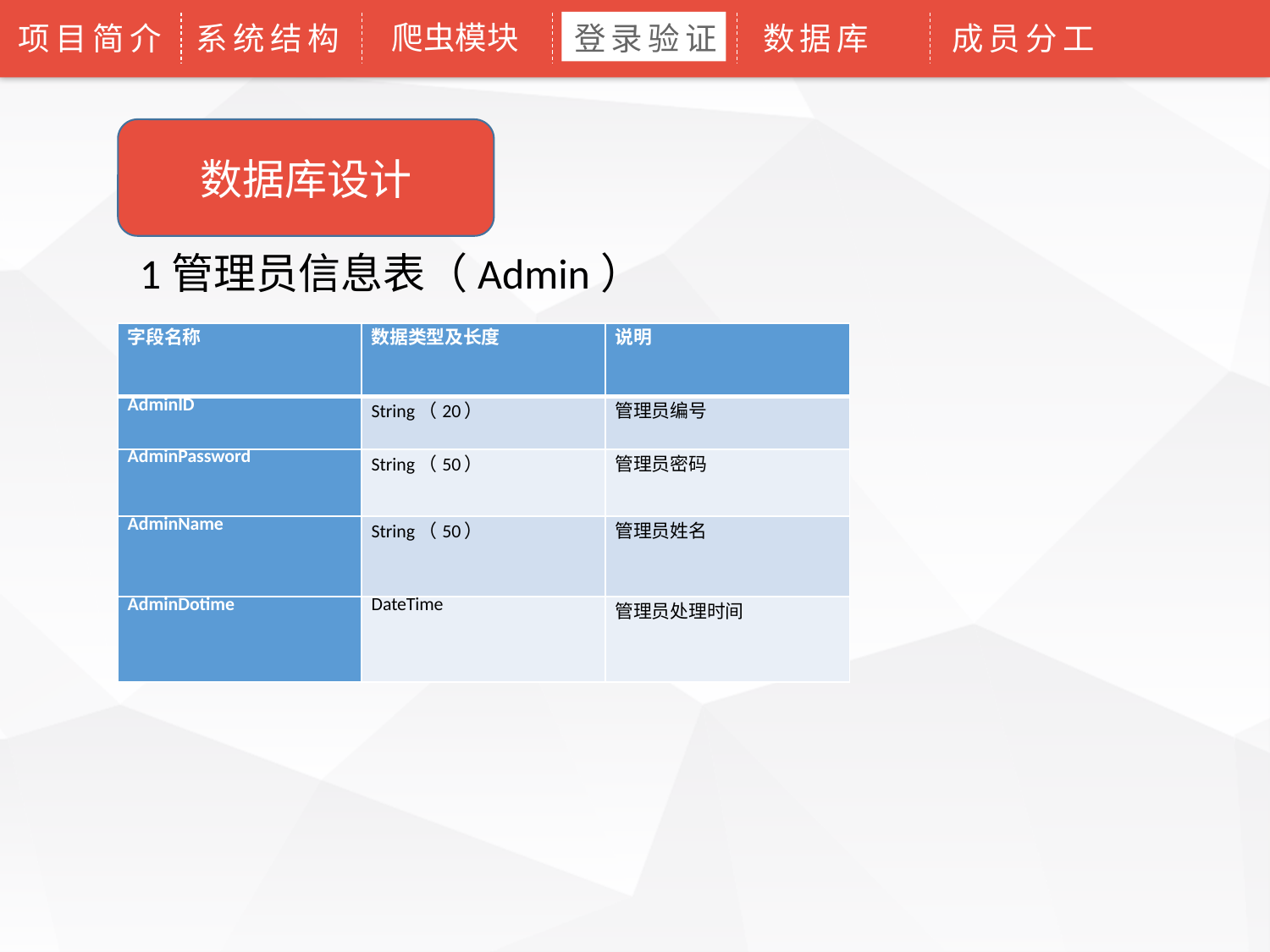

爬虫模块

项目简介
系统结构
登录验证
数据库
成员分工
数据库设计
1管理员信息表（Admin）

| 字段名称 | 数据类型及长度 | 说明 |
| --- | --- | --- |
| AdminID | String（20） | 管理员编号 |
| AdminPassword | String（50） | 管理员密码 |
| AdminName | String（50） | 管理员姓名 |
| AdminDotime | DateTime | 管理员处理时间 |